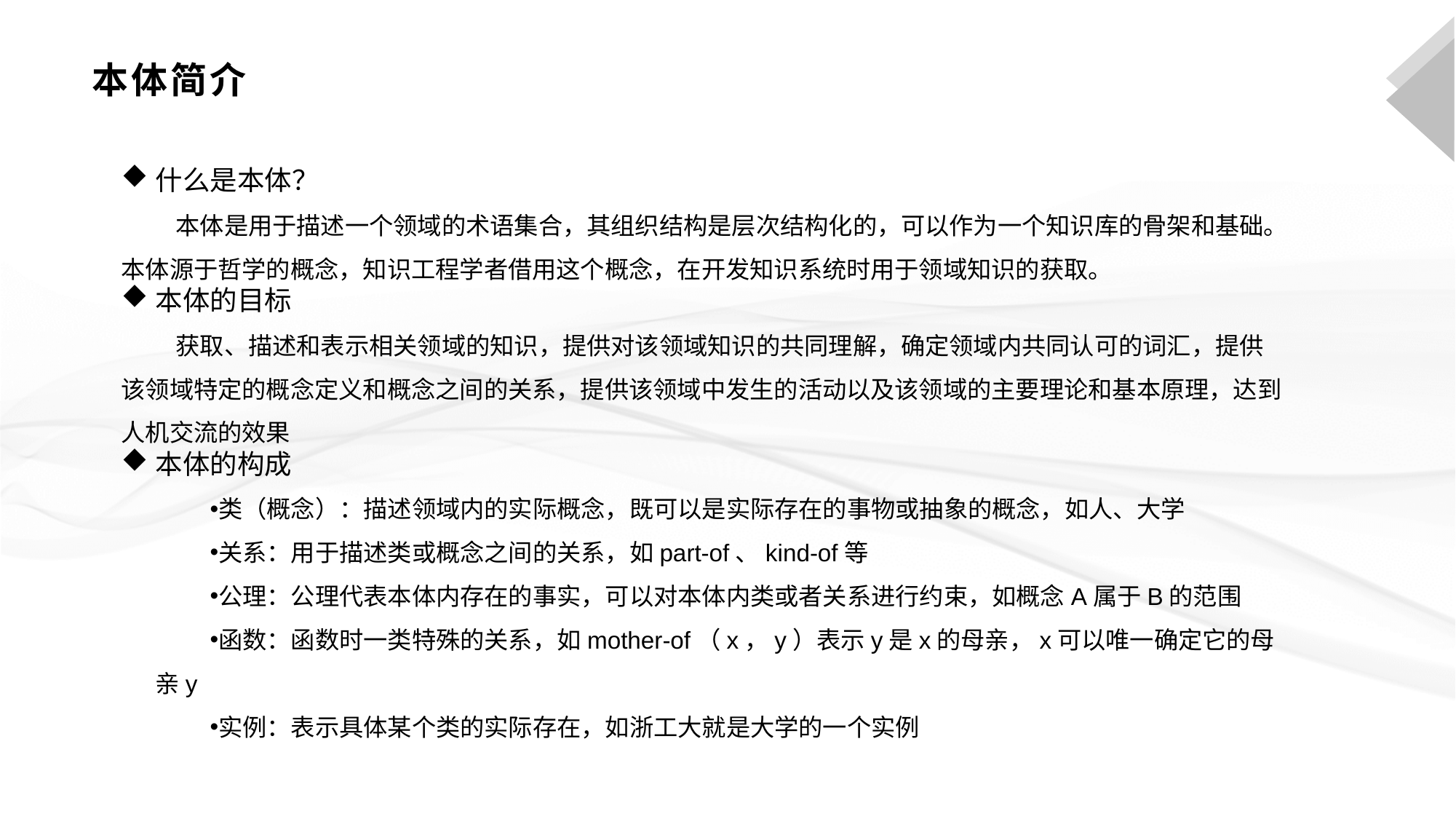

# 本体简介
什么是本体？
本体是用于描述一个领域的术语集合，其组织结构是层次结构化的，可以作为一个知识库的骨架和基础。本体源于哲学的概念，知识工程学者借用这个概念，在开发知识系统时用于领域知识的获取。
本体的目标
获取、描述和表示相关领域的知识，提供对该领域知识的共同理解，确定领域内共同认可的词汇，提供该领域特定的概念定义和概念之间的关系，提供该领域中发生的活动以及该领域的主要理论和基本原理，达到人机交流的效果
本体的构成
类（概念）：描述领域内的实际概念，既可以是实际存在的事物或抽象的概念，如人、大学
关系：用于描述类或概念之间的关系，如part-of、kind-of等
公理：公理代表本体内存在的事实，可以对本体内类或者关系进行约束，如概念A属于B的范围
函数：函数时一类特殊的关系，如mother-of（x，y）表示y是x的母亲，x可以唯一确定它的母亲y
实例：表示具体某个类的实际存在，如浙工大就是大学的一个实例